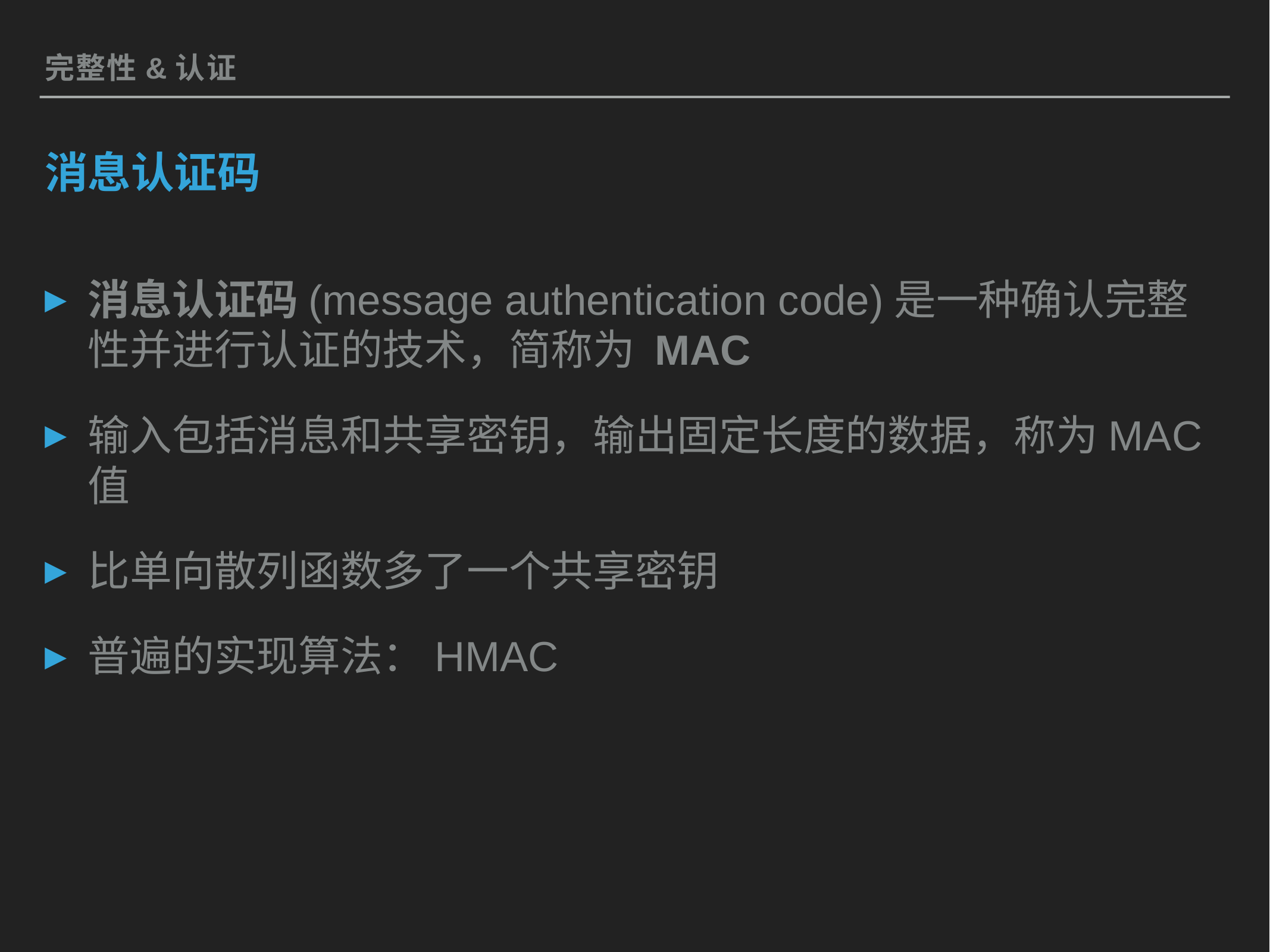

完整性&认证
# 消息认证码
消息认证码(message authentication code)是一种确认完整性并进行认证的技术，简称为 MAC
输入包括消息和共享密钥，输出固定长度的数据，称为MAC值
比单向散列函数多了一个共享密钥
普遍的实现算法：HMAC